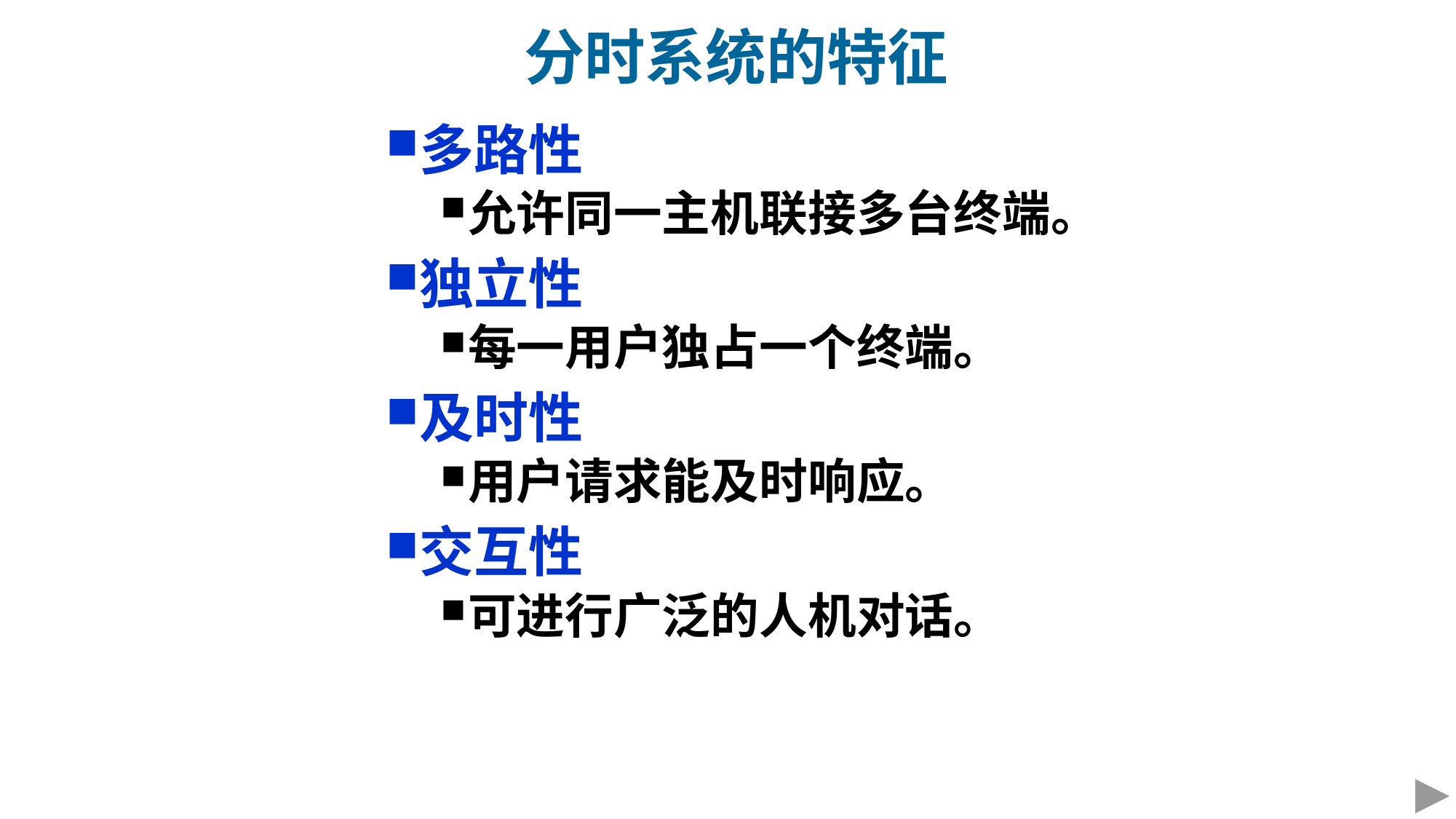

分时系统的特征
多路性
允许同一主机联接多台终端。
独立性
每一用户独占一个终端。
及时性
用户请求能及时响应。
交互性
可进行广泛的人机对话。